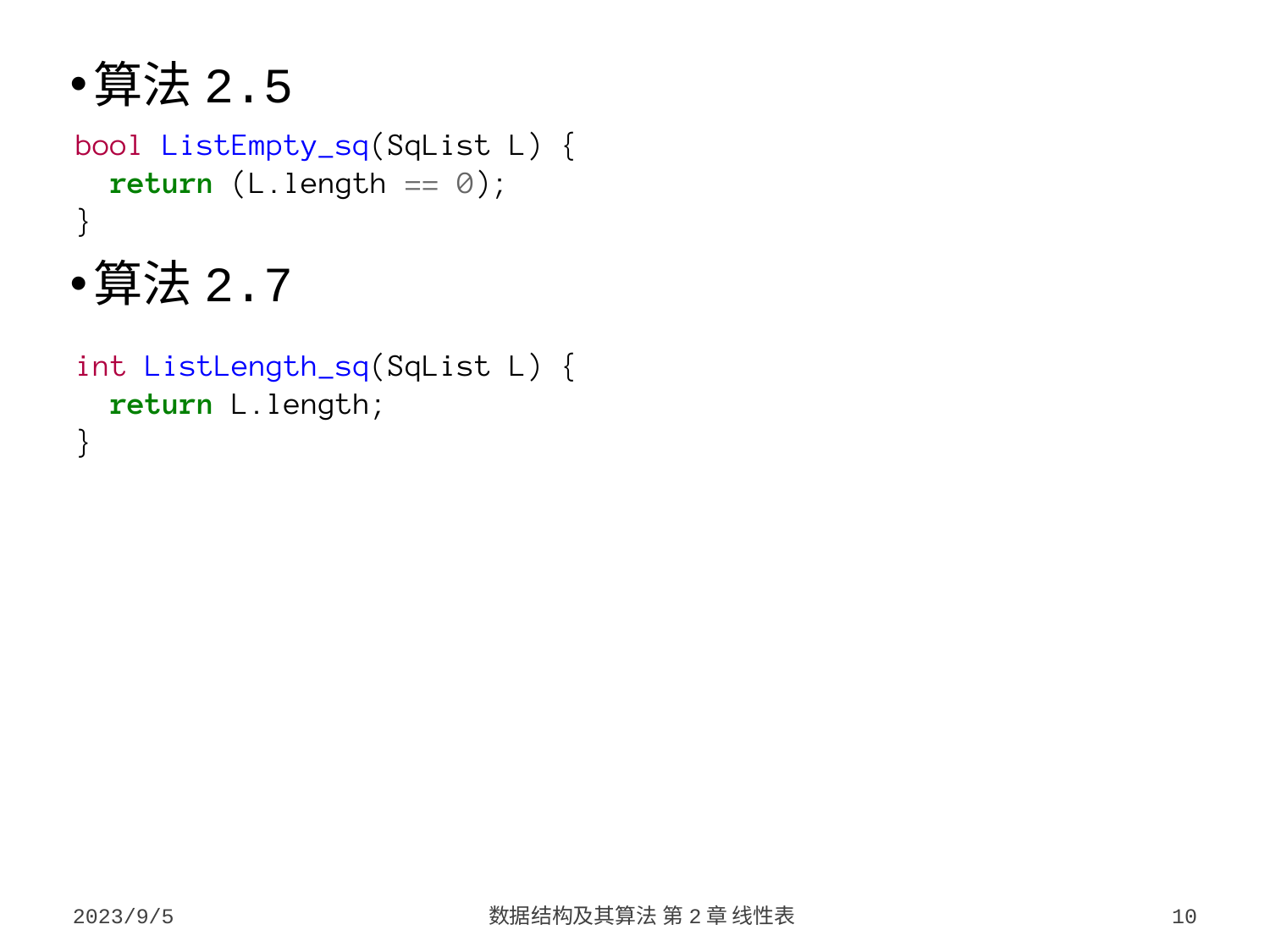

算法2.5

算法2.7
bool ListEmpty_sq(SqList L) {
  return (L.length == 0);
}
int ListLength_sq(SqList L) {
  return L.length;
}
2023/9/5
数据结构及其算法 第2章 线性表
10